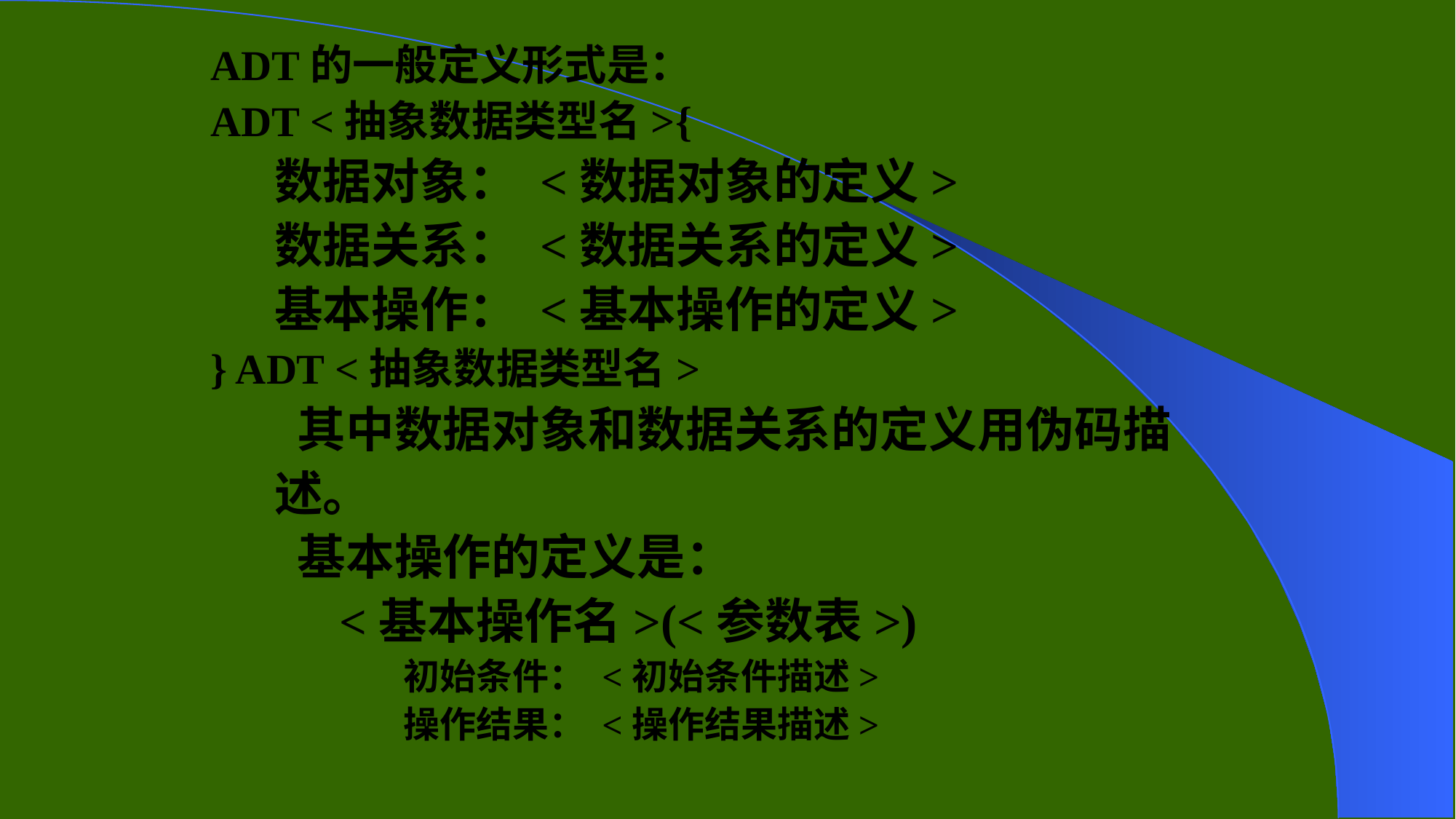

ADT的一般定义形式是：
ADT <抽象数据类型名>{
数据对象： <数据对象的定义>
数据关系： <数据关系的定义>
基本操作： <基本操作的定义>
} ADT <抽象数据类型名>
 其中数据对象和数据关系的定义用伪码描述。
 基本操作的定义是：
<基本操作名>(<参数表>)
初始条件： <初始条件描述>
操作结果： <操作结果描述>